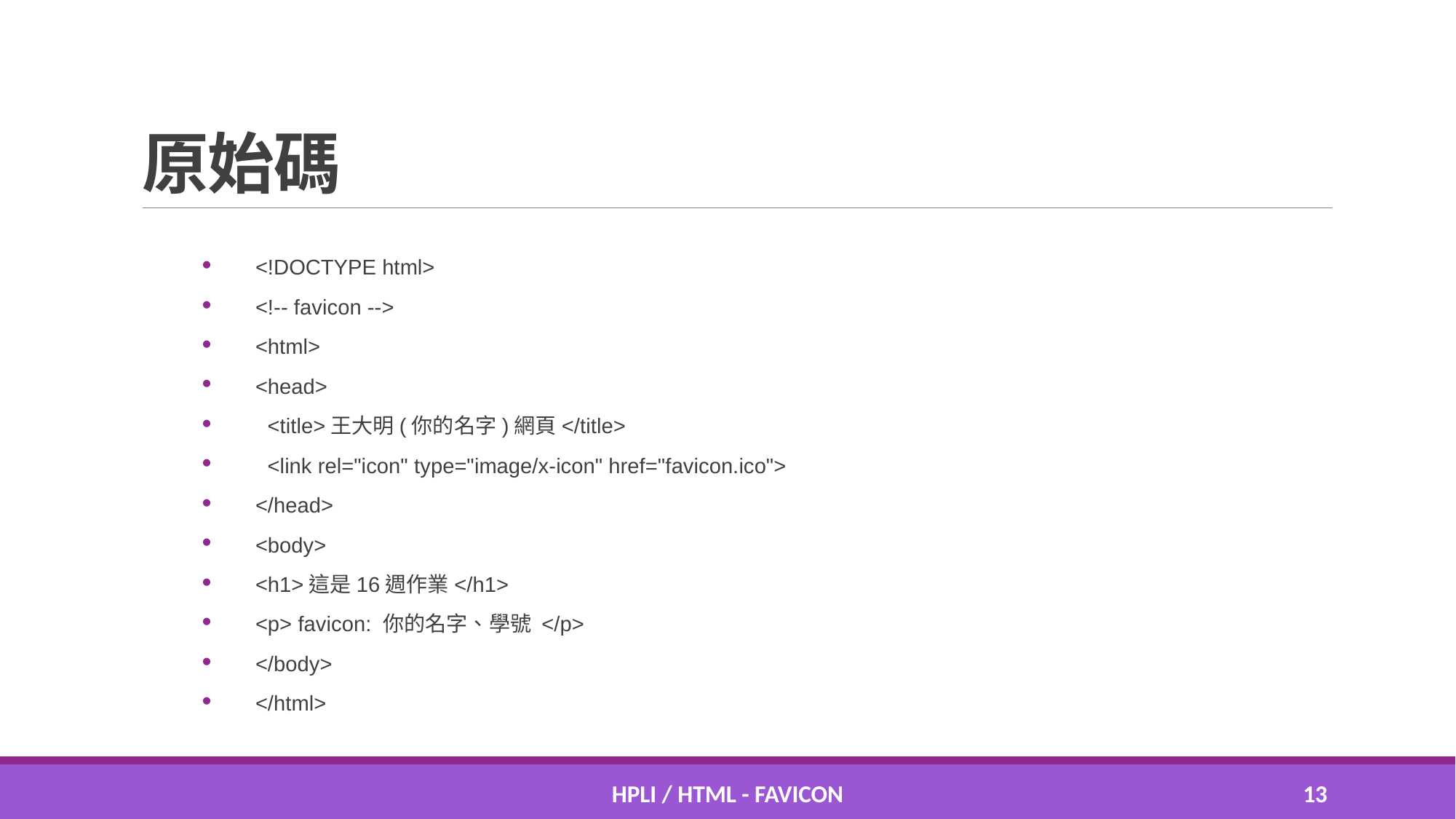

# 原始碼
<!DOCTYPE html>
<!-- favicon -->
<html>
<head>
  <title>王大明(你的名字)網頁</title>
  <link rel="icon" type="image/x-icon" href="favicon.ico">
</head>
<body>
<h1>這是16週作業</h1>
<p> favicon: 你的名字、學號 </p>
</body>
</html>
HPLI / HTML - favicon
13